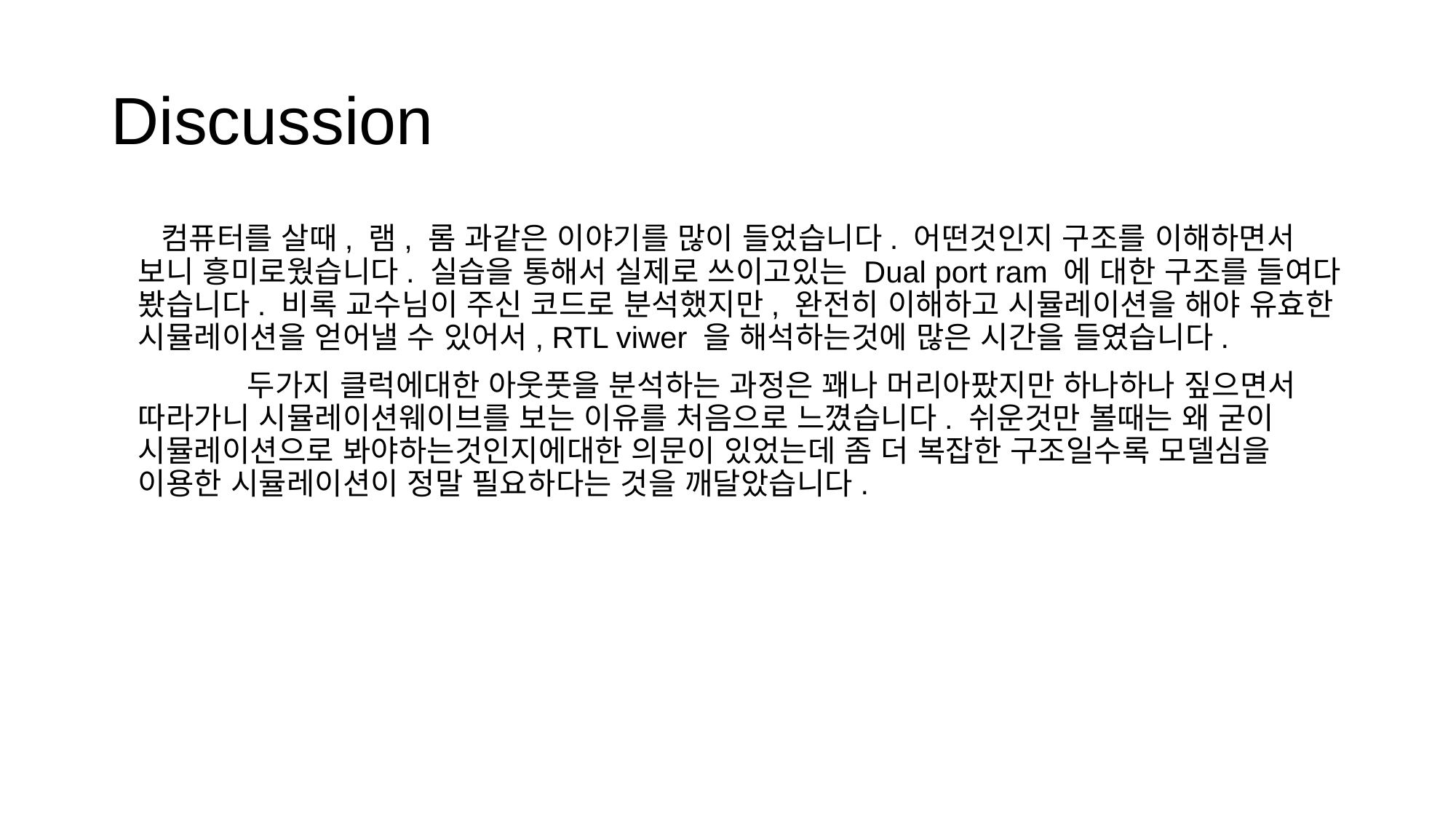

# Discussion
     컴퓨터를 살때, 램, 롬 과같은 이야기를 많이 들었습니다. 어떤것인지 구조를 이해하면서 보니 흥미로웠습니다. 실습을 통해서 실제로 쓰이고있는 Dual port ram 에 대한 구조를 들여다 봤습니다. 비록 교수님이 주신 코드로 분석했지만, 완전히 이해하고 시뮬레이션을 해야 유효한 시뮬레이션을 얻어낼 수 있어서, RTL viwer 을 해석하는것에 많은 시간을 들였습니다.
		두가지 클럭에대한 아웃풋을 분석하는 과정은 꽤나 머리아팠지만 하나하나 짚으면서 따라가니 시뮬레이션웨이브를 보는 이유를 처음으로 느꼈습니다. 쉬운것만 볼때는 왜 굳이 시뮬레이션으로 봐야하는것인지에대한 의문이 있었는데 좀 더 복잡한 구조일수록 모델심을 이용한 시뮬레이션이 정말 필요하다는 것을 깨달았습니다.